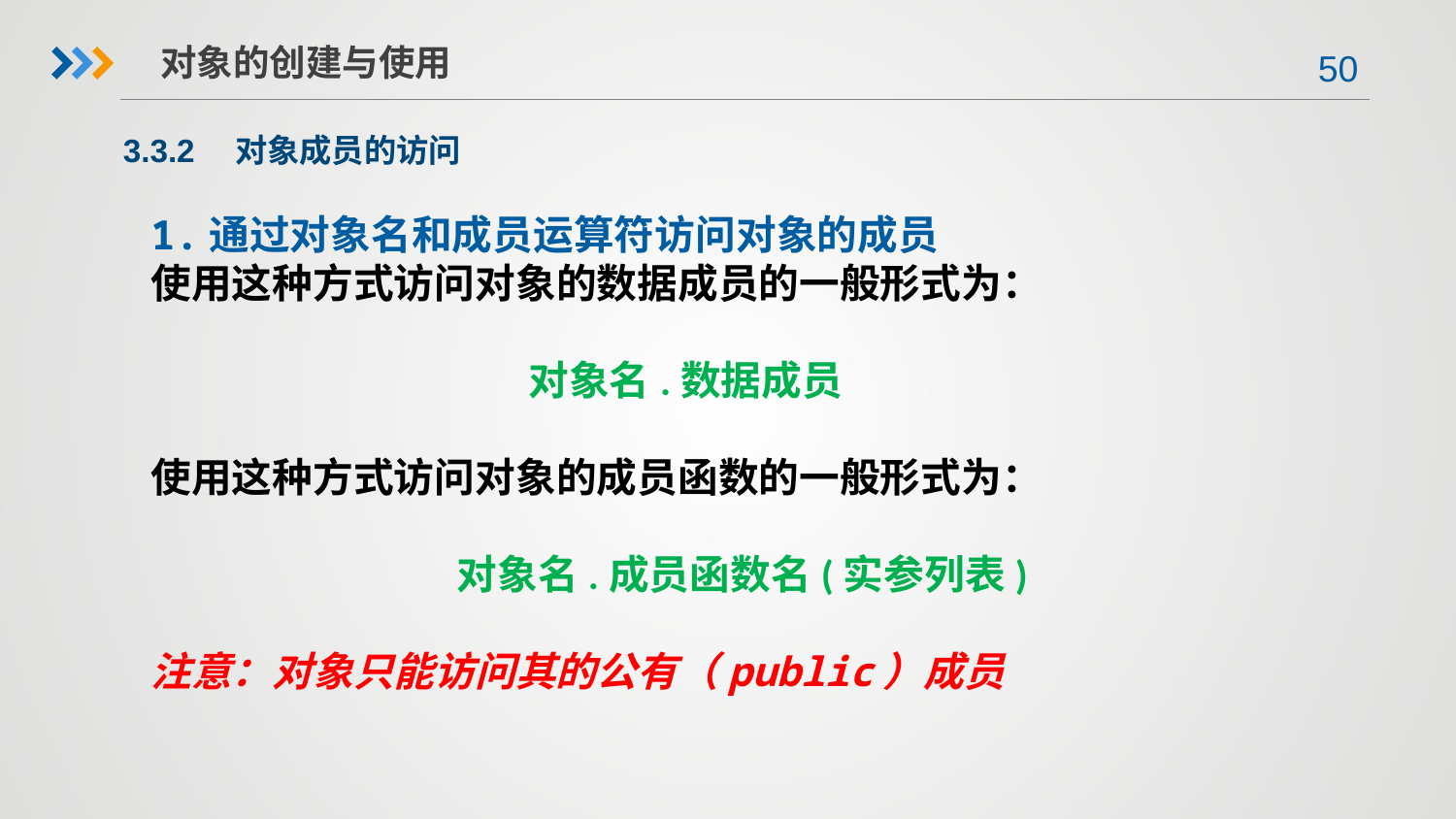

对象的创建与使用
3.3.2　对象成员的访问
1.通过对象名和成员运算符访问对象的成员
使用这种方式访问对象的数据成员的一般形式为：

                                         对象名.数据成员

使用这种方式访问对象的成员函数的一般形式为：

                                 对象名.成员函数名(实参列表)

注意：对象只能访问其的公有（public）成员